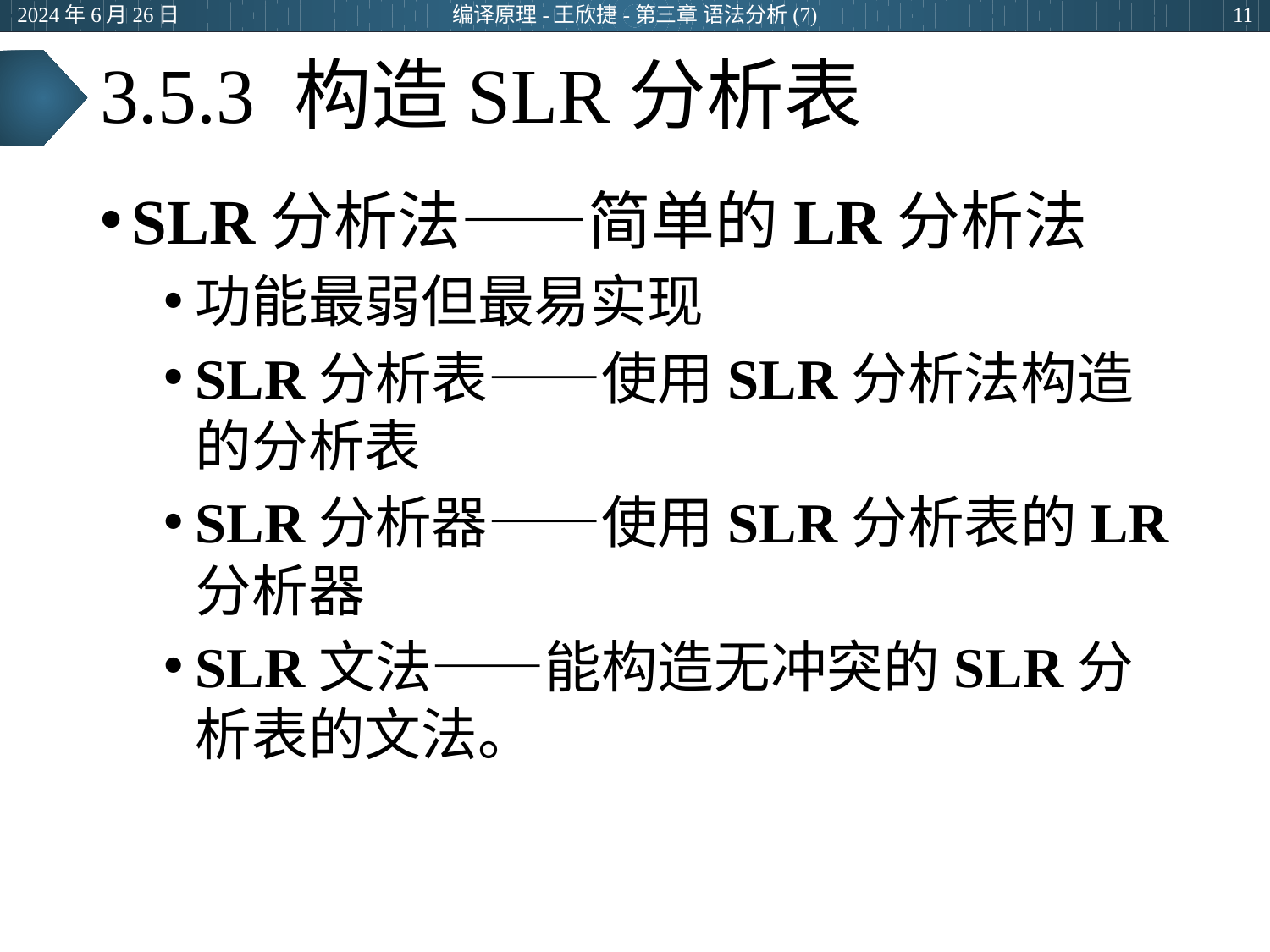

2024年6月26日
编译原理-王欣捷-第三章 语法分析(7)
11
# 3.5.3 构造SLR分析表
SLR分析法——简单的LR分析法
功能最弱但最易实现
SLR分析表——使用SLR分析法构造的分析表
SLR分析器——使用SLR分析表的LR分析器
SLR文法——能构造无冲突的SLR分析表的文法。